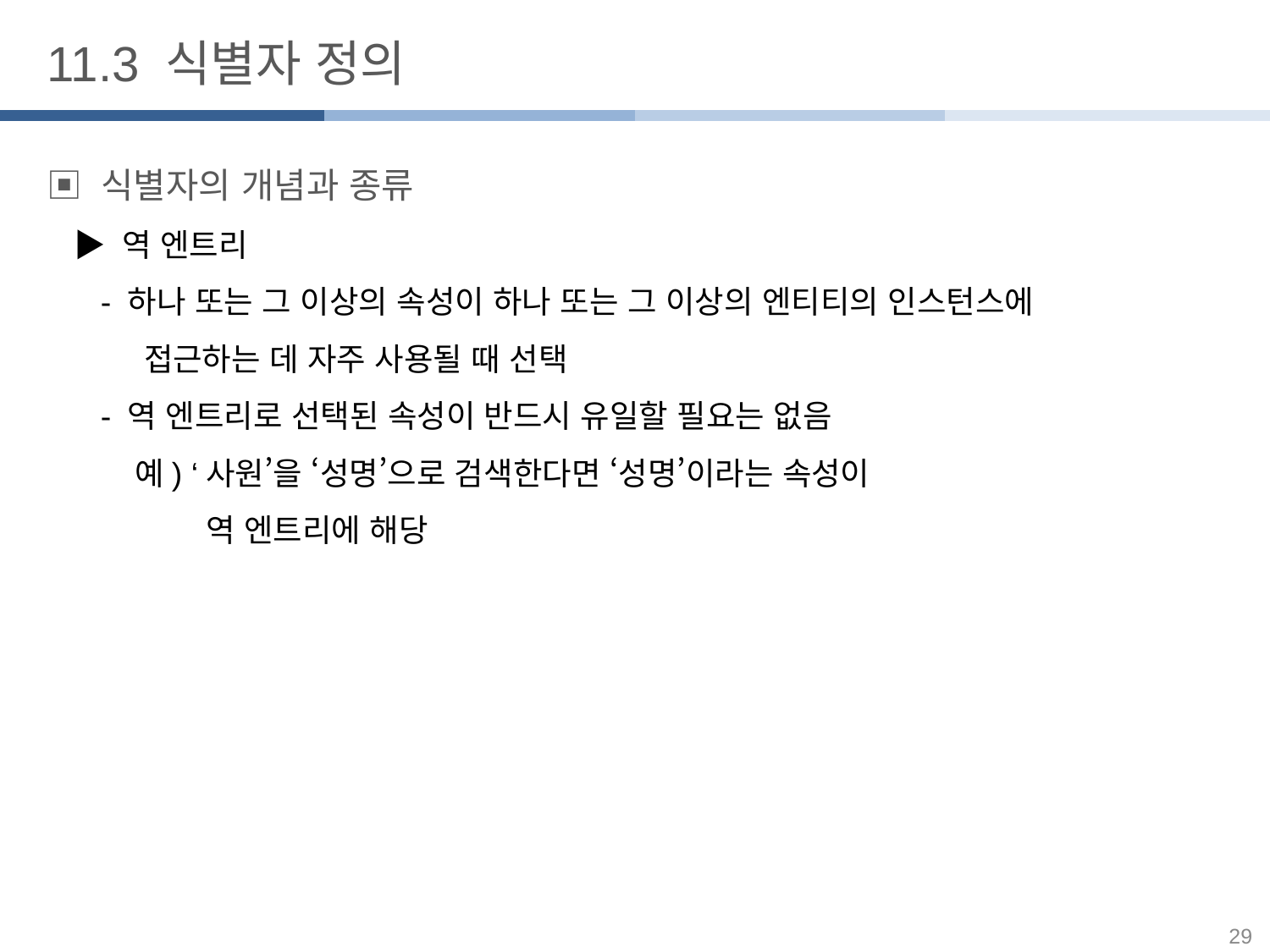

11.3 식별자 정의
▣ 식별자의 개념과 종류
   ▶ 역 엔트리
      - 하나 또는 그 이상의 속성이 하나 또는 그 이상의 엔티티의 인스턴스에
          접근하는 데 자주 사용될 때 선택
      - 역 엔트리로 선택된 속성이 반드시 유일할 필요는 없음
         예) ‘사원’을 ‘성명’으로 검색한다면 ‘성명’이라는 속성이
                 역 엔트리에 해당

29